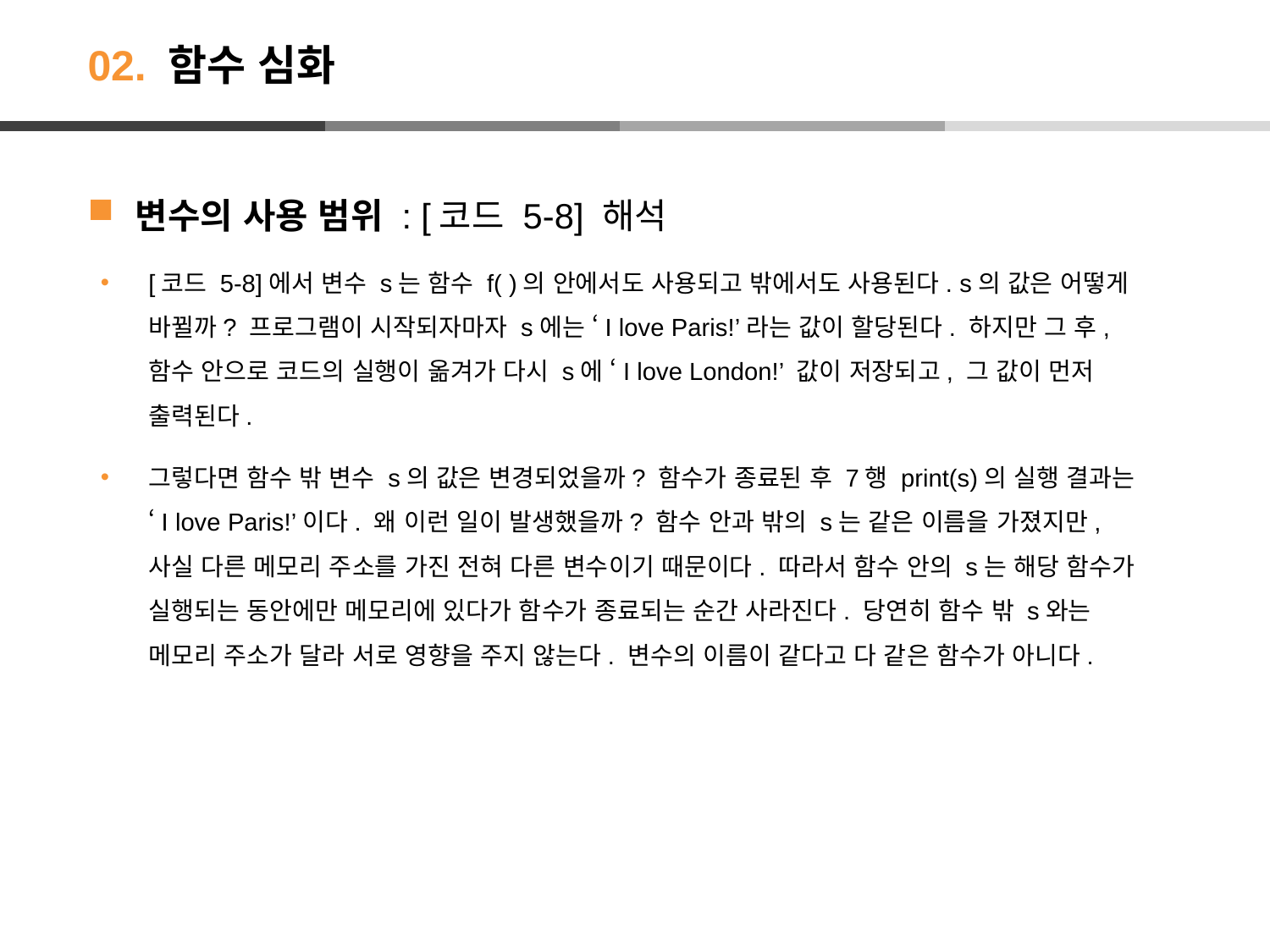

# 02. 함수 심화
변수의 사용 범위 : [코드 5-8] 해석

[코드 5-8]에서 변수 s는 함수 f( )의 안에서도 사용되고 밖에서도 사용된다. s의 값은 어떻게 바뀔까? 프로그램이 시작되자마자 s에는 ‘I love Paris!’라는 값이 할당된다. 하지만 그 후, 함수 안으로 코드의 실행이 옮겨가 다시 s에 ‘I love London!’ 값이 저장되고, 그 값이 먼저 출력된다.
그렇다면 함수 밖 변수 s의 값은 변경되었을까? 함수가 종료된 후 7행 print(s)의 실행 결과는 ‘I love Paris!’이다. 왜 이런 일이 발생했을까? 함수 안과 밖의 s는 같은 이름을 가졌지만, 사실 다른 메모리 주소를 가진 전혀 다른 변수이기 때문이다. 따라서 함수 안의 s는 해당 함수가 실행되는 동안에만 메모리에 있다가 함수가 종료되는 순간 사라진다. 당연히 함수 밖 s와는 메모리 주소가 달라 서로 영향을 주지 않는다. 변수의 이름이 같다고 다 같은 함수가 아니다.